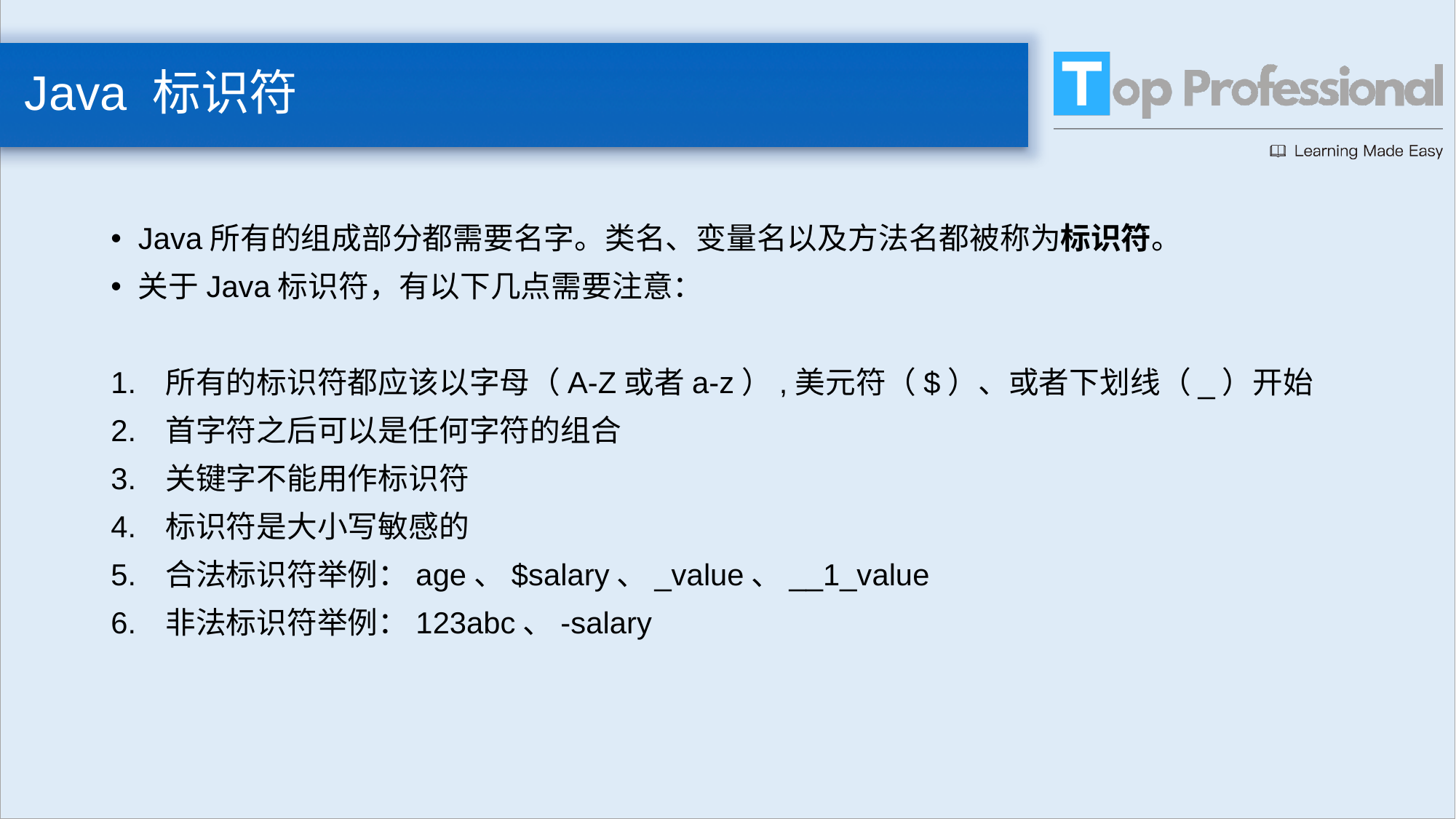

# Java 标识符
Java所有的组成部分都需要名字。类名、变量名以及方法名都被称为标识符。
关于Java标识符，有以下几点需要注意：

所有的标识符都应该以字母（A-Z或者a-z）,美元符（$）、或者下划线（_）开始
首字符之后可以是任何字符的组合
关键字不能用作标识符
标识符是大小写敏感的
合法标识符举例：age、$salary、_value、__1_value
非法标识符举例：123abc、-salary